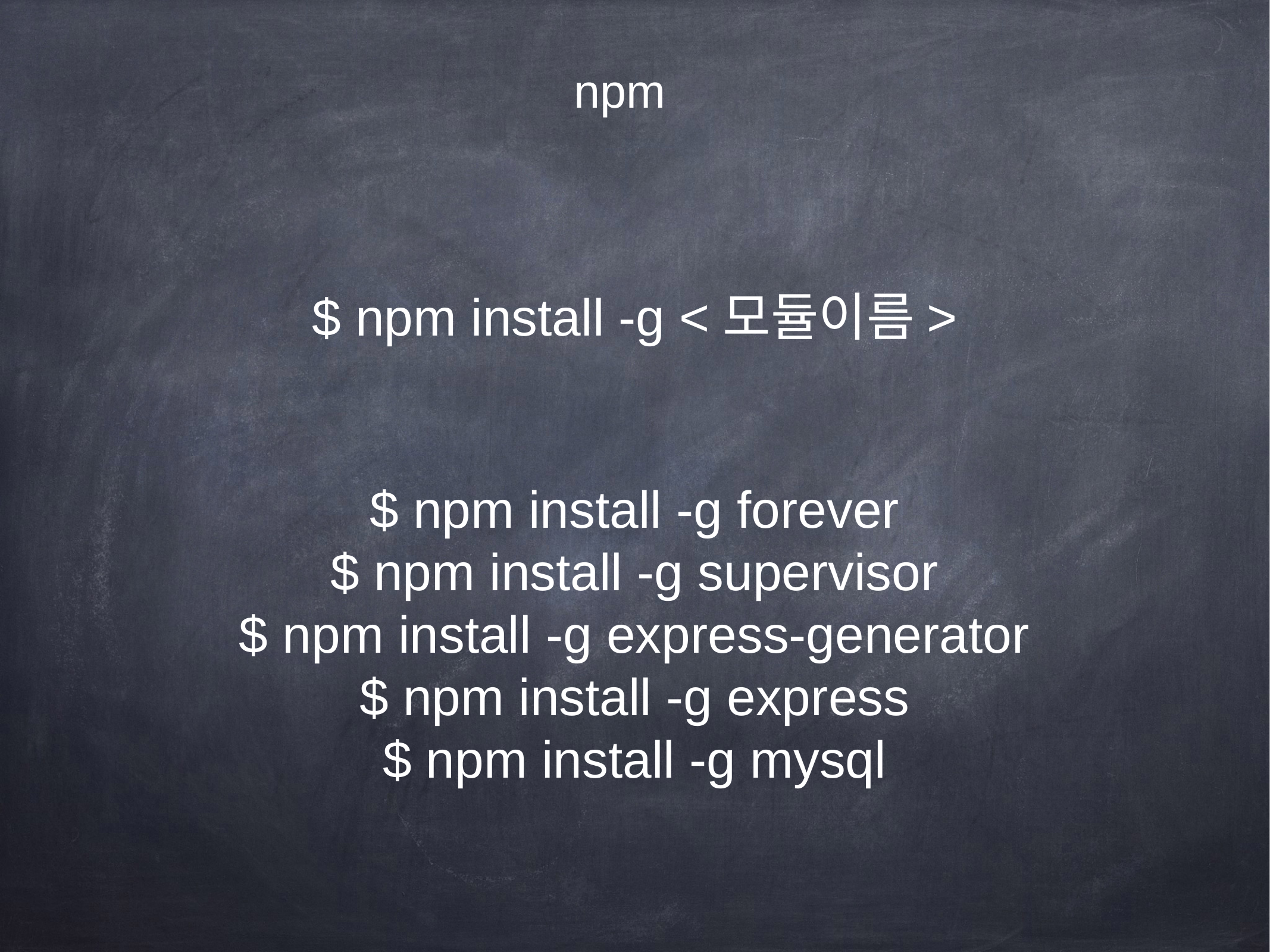

npm
$ npm install -g <모듈이름>
$ npm install -g forever
$ npm install -g supervisor
$ npm install -g express-generator
$ npm install -g express
$ npm install -g mysql